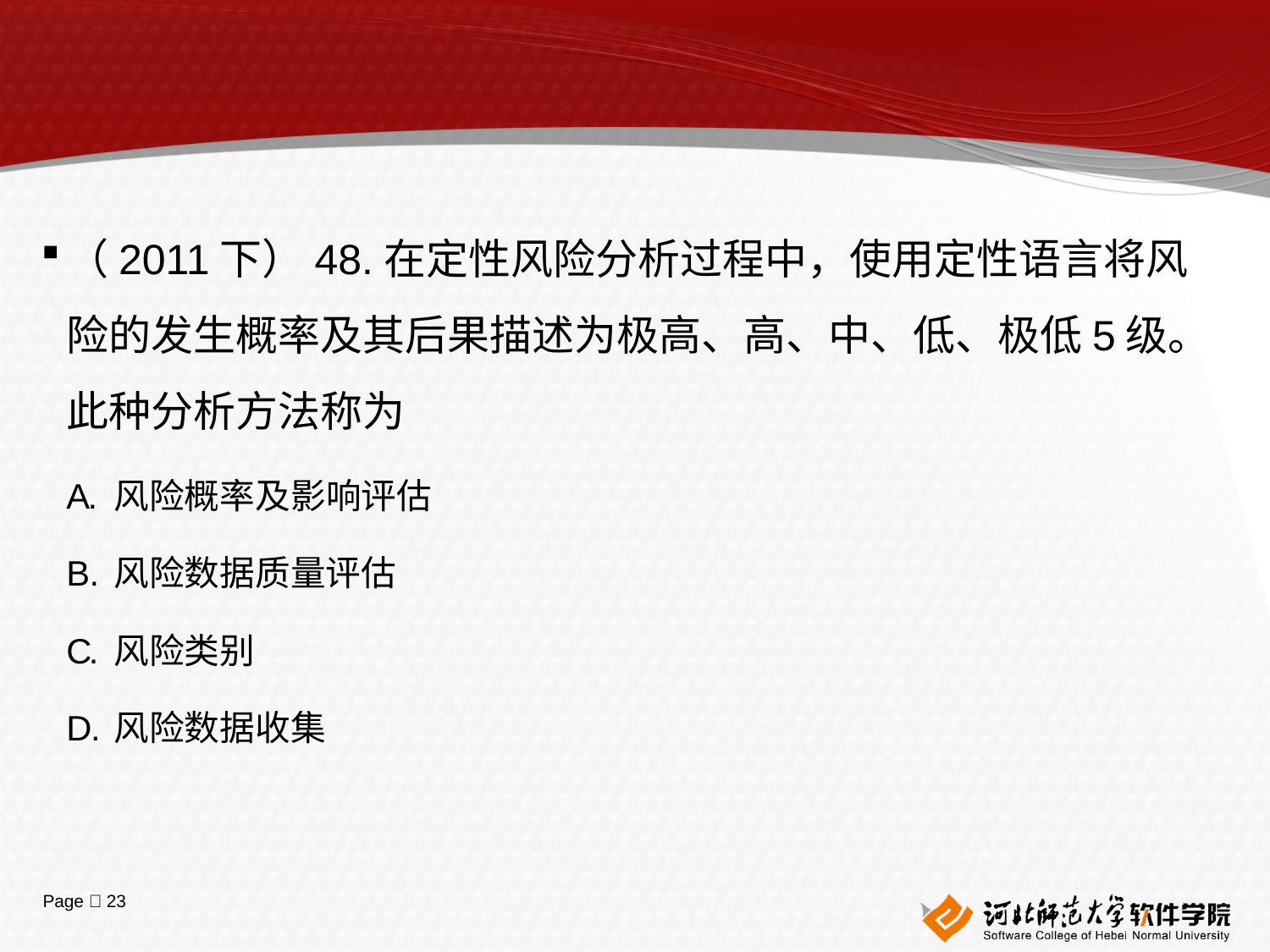

#
（2011下）48.在定性风险分析过程中，使用定性语言将风险的发生概率及其后果描述为极高、高、中、低、极低5级。此种分析方法称为
风险概率及影响评估
风险数据质量评估
风险类别
风险数据收集